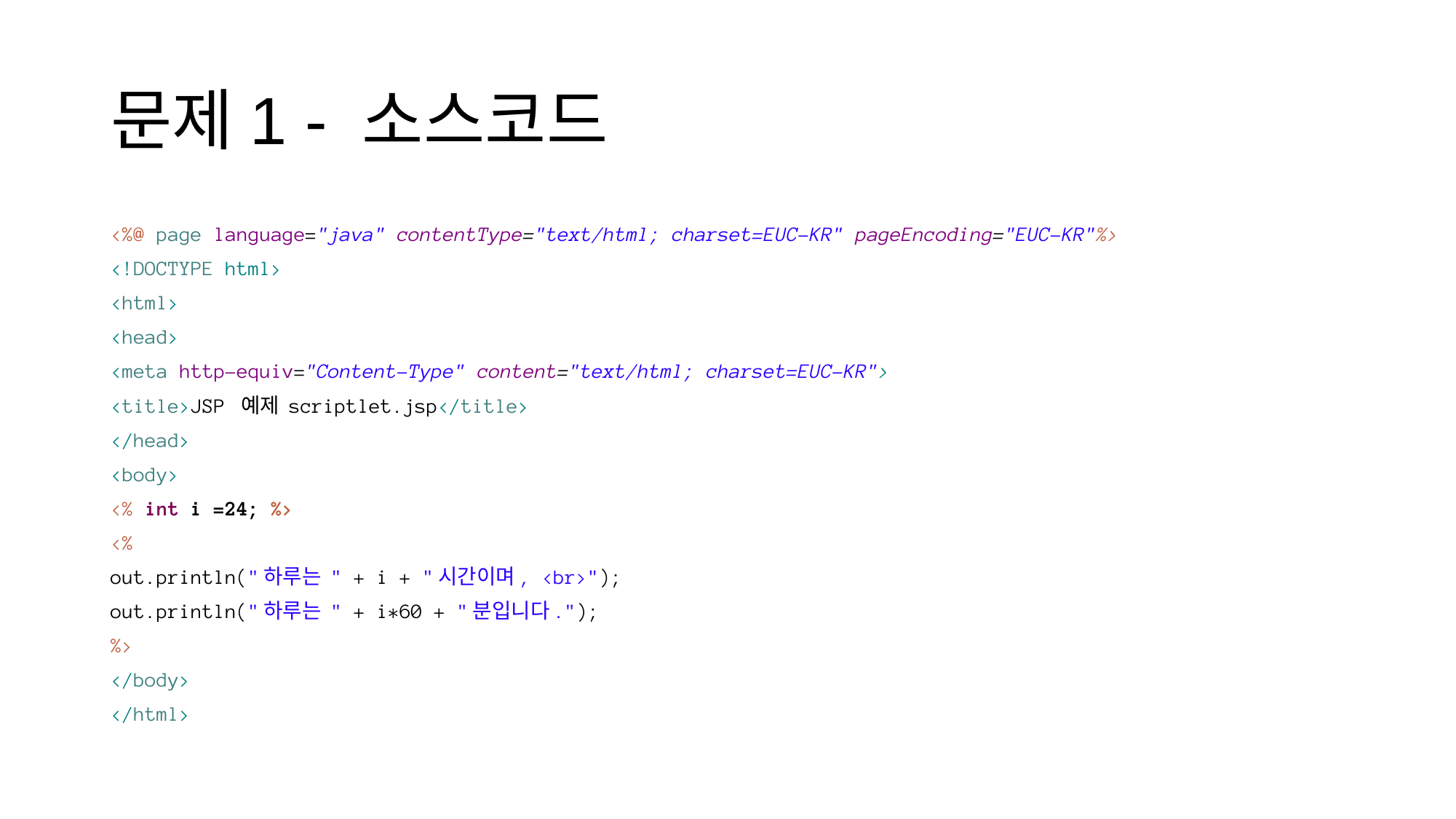

# 문제1 - 소스코드
<%@ page language="java" contentType="text/html; charset=EUC-KR" pageEncoding="EUC-KR"%>
<!DOCTYPE html>
<html>
<head>
<meta http-equiv="Content-Type" content="text/html; charset=EUC-KR">
<title>JSP 예제 scriptlet.jsp</title>
</head>
<body>
<% int i =24; %>
<%
out.println("하루는 " + i + "시간이며, <br>");
out.println("하루는 " + i*60 + "분입니다.");
%>
</body>
</html>